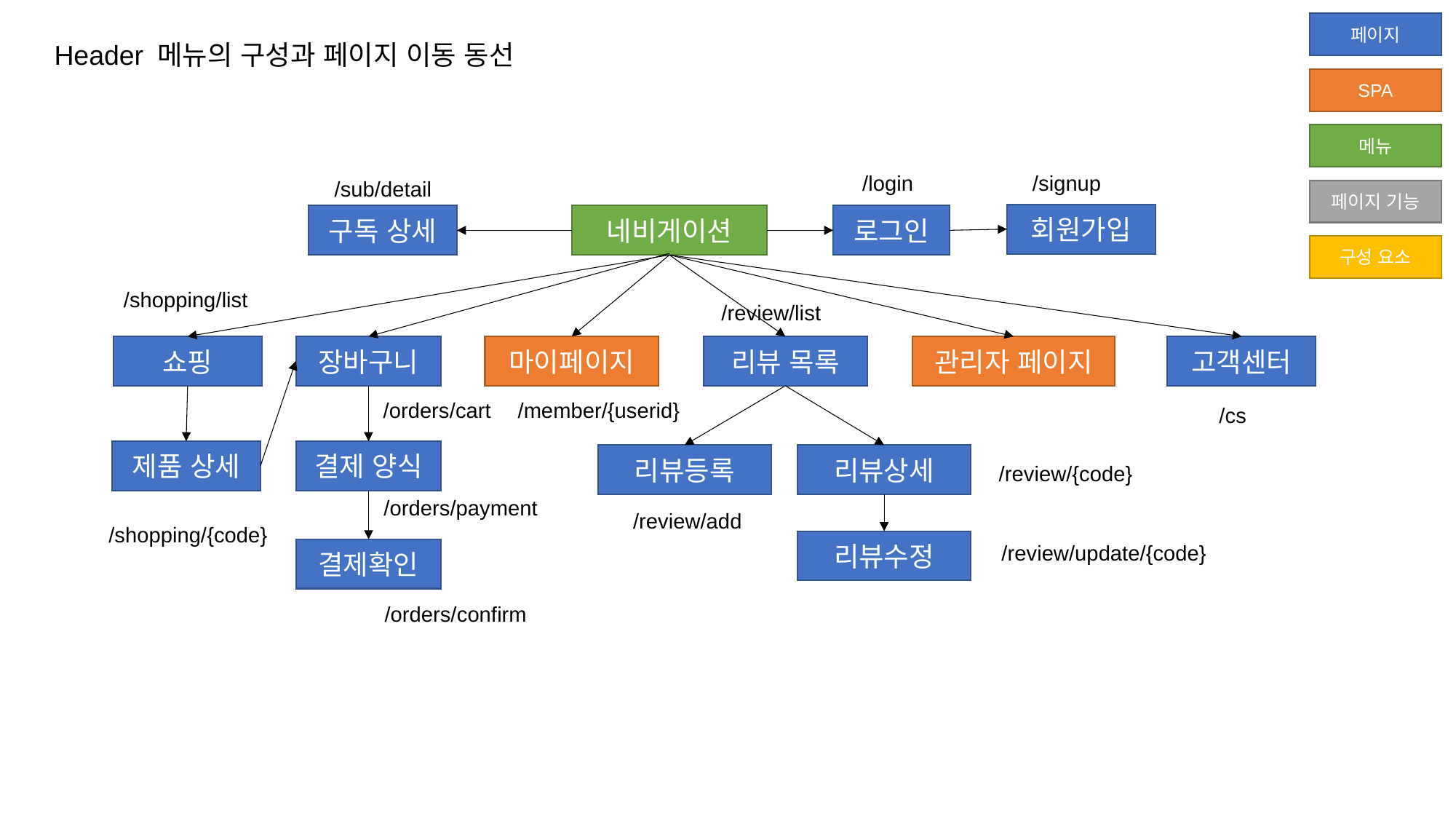

Header 메뉴의 구성과 페이지 이동 동선
/login
/signup
/sub/detail
회원가입
구독 상세
네비게이션
로그인
/shopping/list
/review/list
쇼핑
장바구니
마이페이지
리뷰 목록
관리자 페이지
고객센터
/member/{userid}
/orders/cart
/cs
제품 상세
결제 양식
리뷰등록
리뷰상세
/review/{code}
/orders/payment
/review/add
/shopping/{code}
리뷰수정
/review/update/{code}
결제확인
/orders/confirm